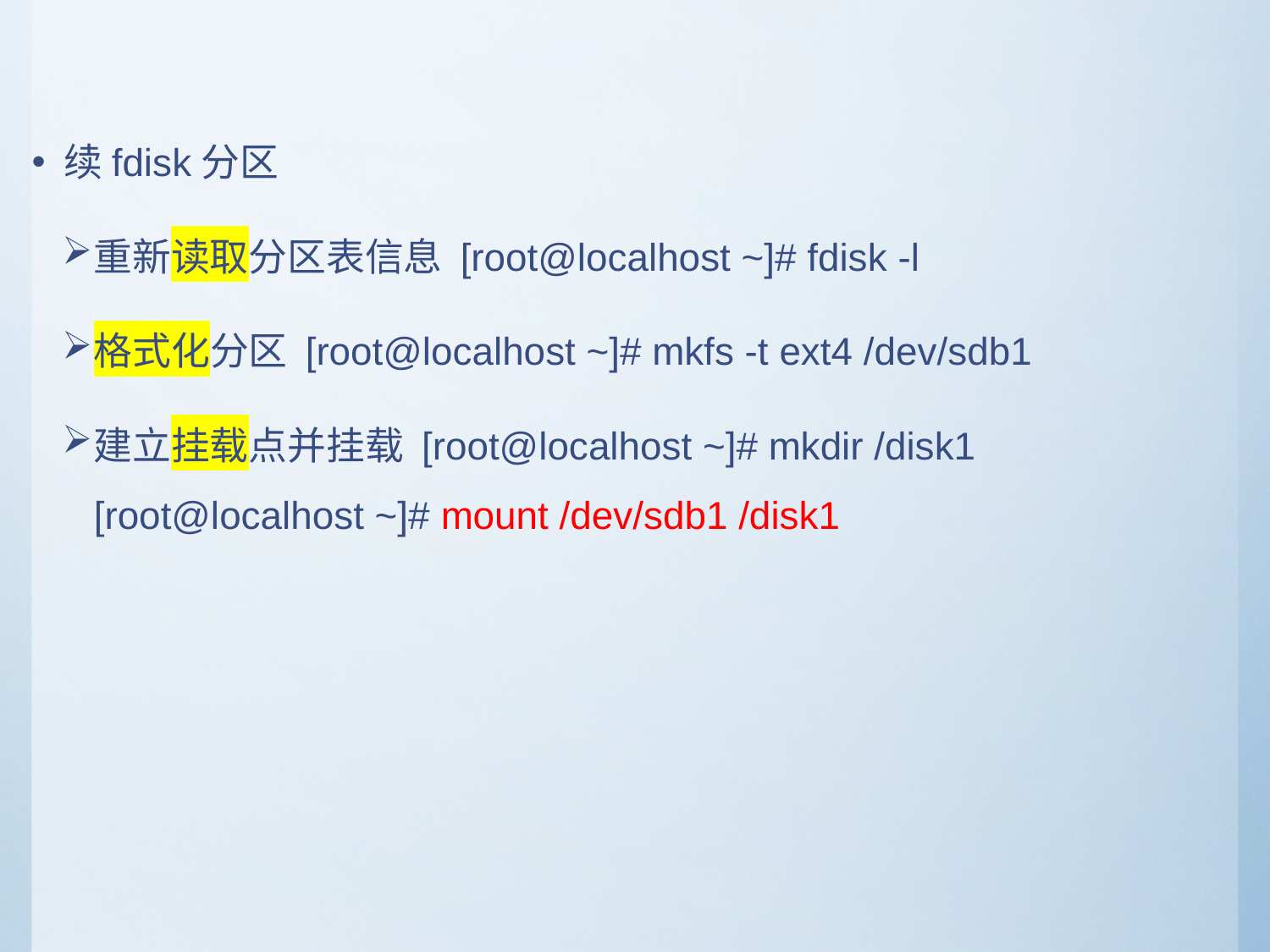

续fdisk分区
重新读取分区表信息 [root@localhost ~]# fdisk -l
格式化分区 [root@localhost ~]# mkfs -t ext4 /dev/sdb1
建立挂载点并挂载 [root@localhost ~]# mkdir /disk1 [root@localhost ~]# mount /dev/sdb1 /disk1